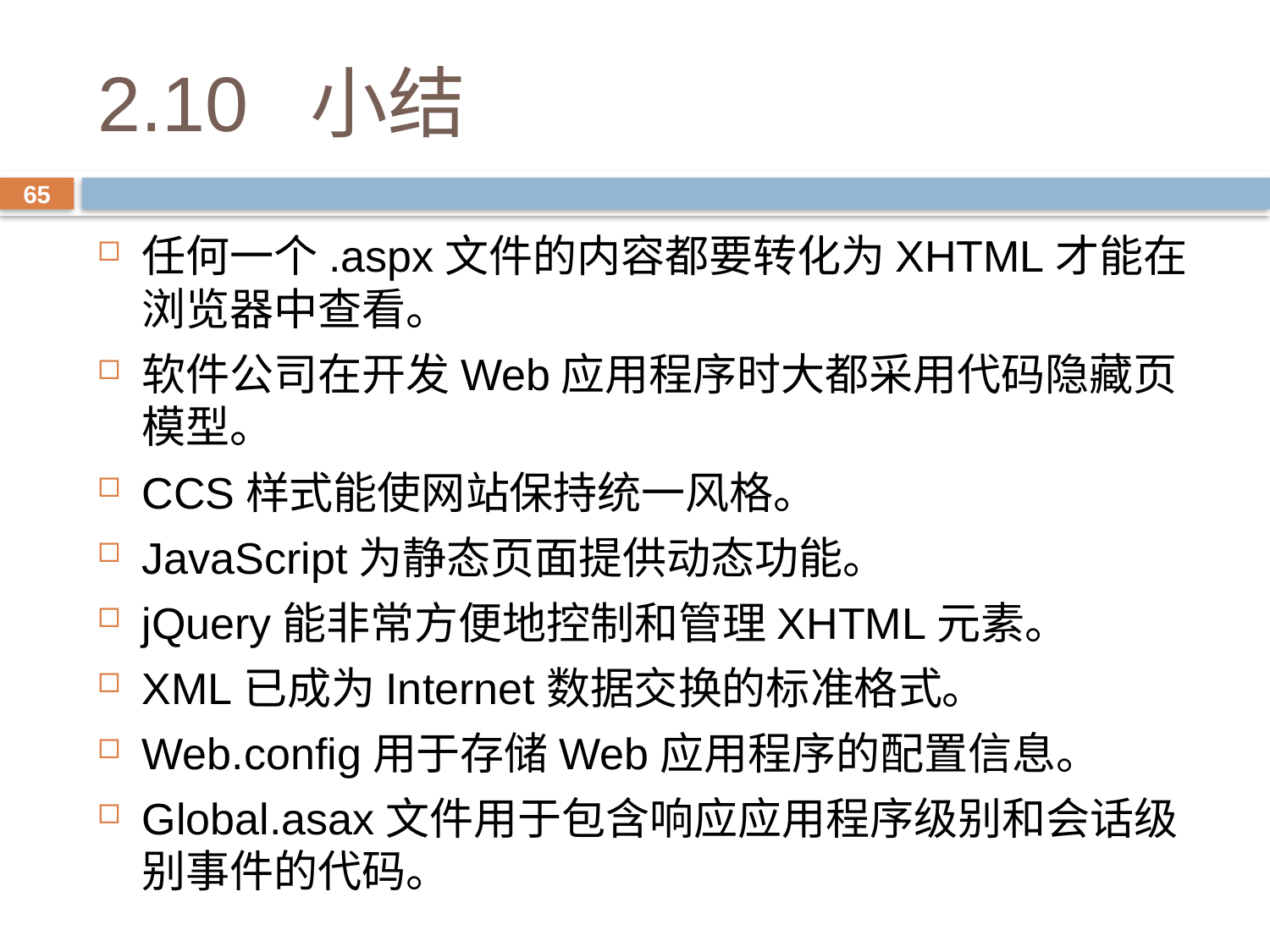

# 2.10  小结
65
任何一个.aspx文件的内容都要转化为XHTML才能在浏览器中查看。
软件公司在开发Web应用程序时大都采用代码隐藏页模型。
CCS样式能使网站保持统一风格。
JavaScript为静态页面提供动态功能。
jQuery能非常方便地控制和管理XHTML元素。
XML已成为Internet数据交换的标准格式。
Web.config用于存储Web应用程序的配置信息。
Global.asax文件用于包含响应应用程序级别和会话级别事件的代码。